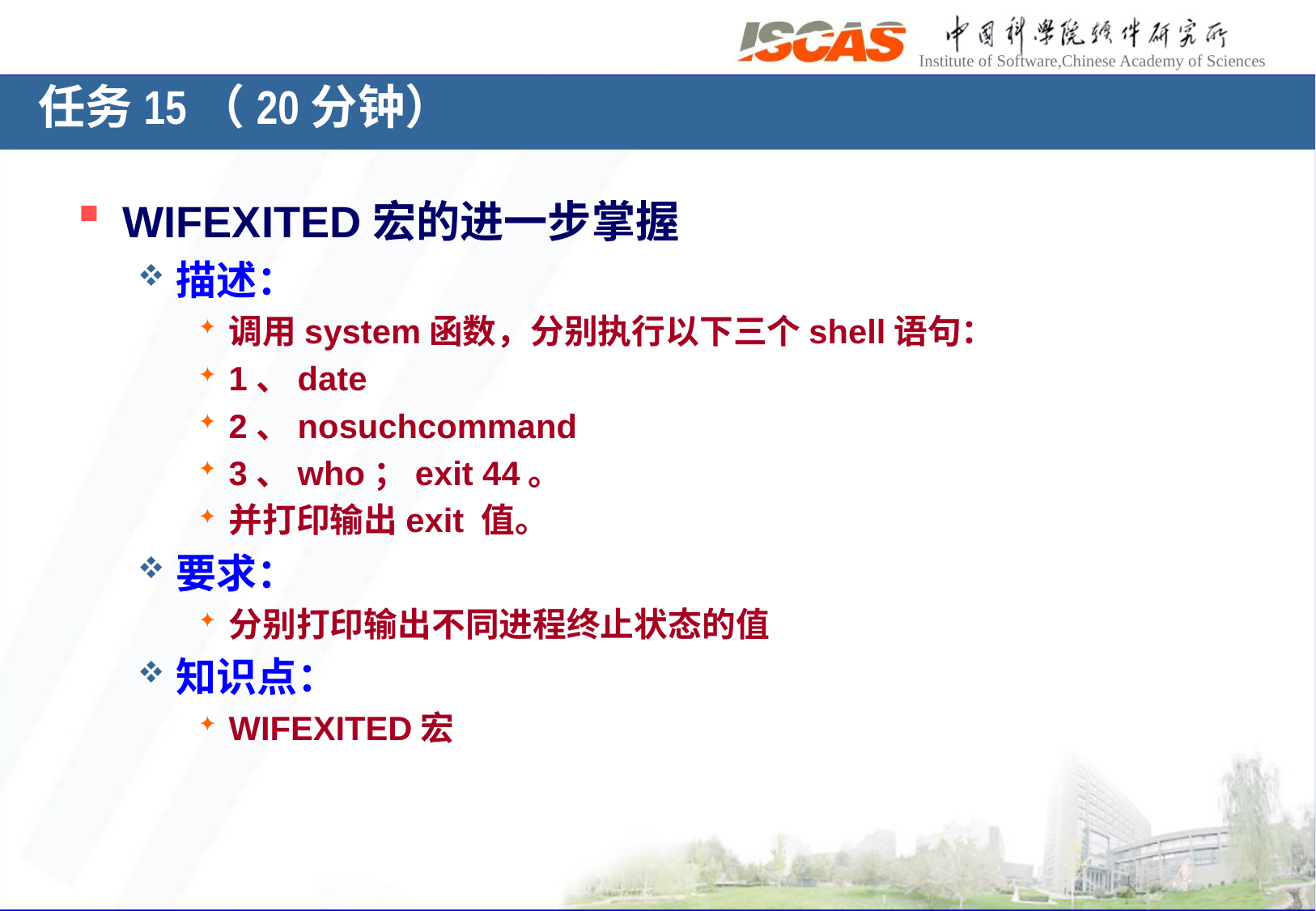

# 任务15（20分钟）
WIFEXITED宏的进一步掌握
描述：
调用system函数，分别执行以下三个shell语句：
1、date
2、nosuchcommand
3、who；exit 44。
并打印输出exit 值。
要求：
分别打印输出不同进程终止状态的值
知识点：
WIFEXITED宏